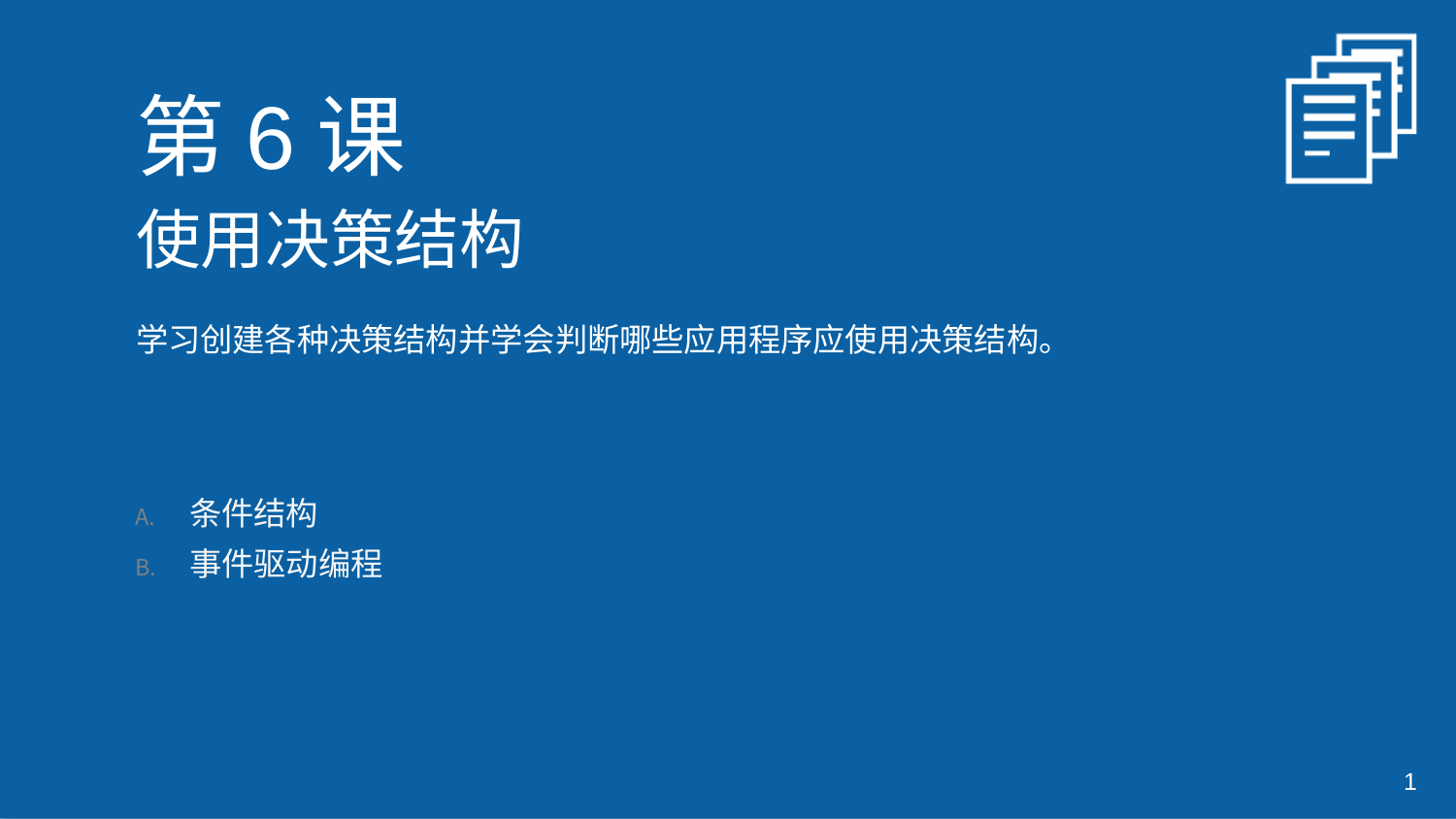

第6课
使用决策结构

学习创建各种决策结构并学会判断哪些应用程序应使用决策结构。

条件结构
事件驱动编程
1